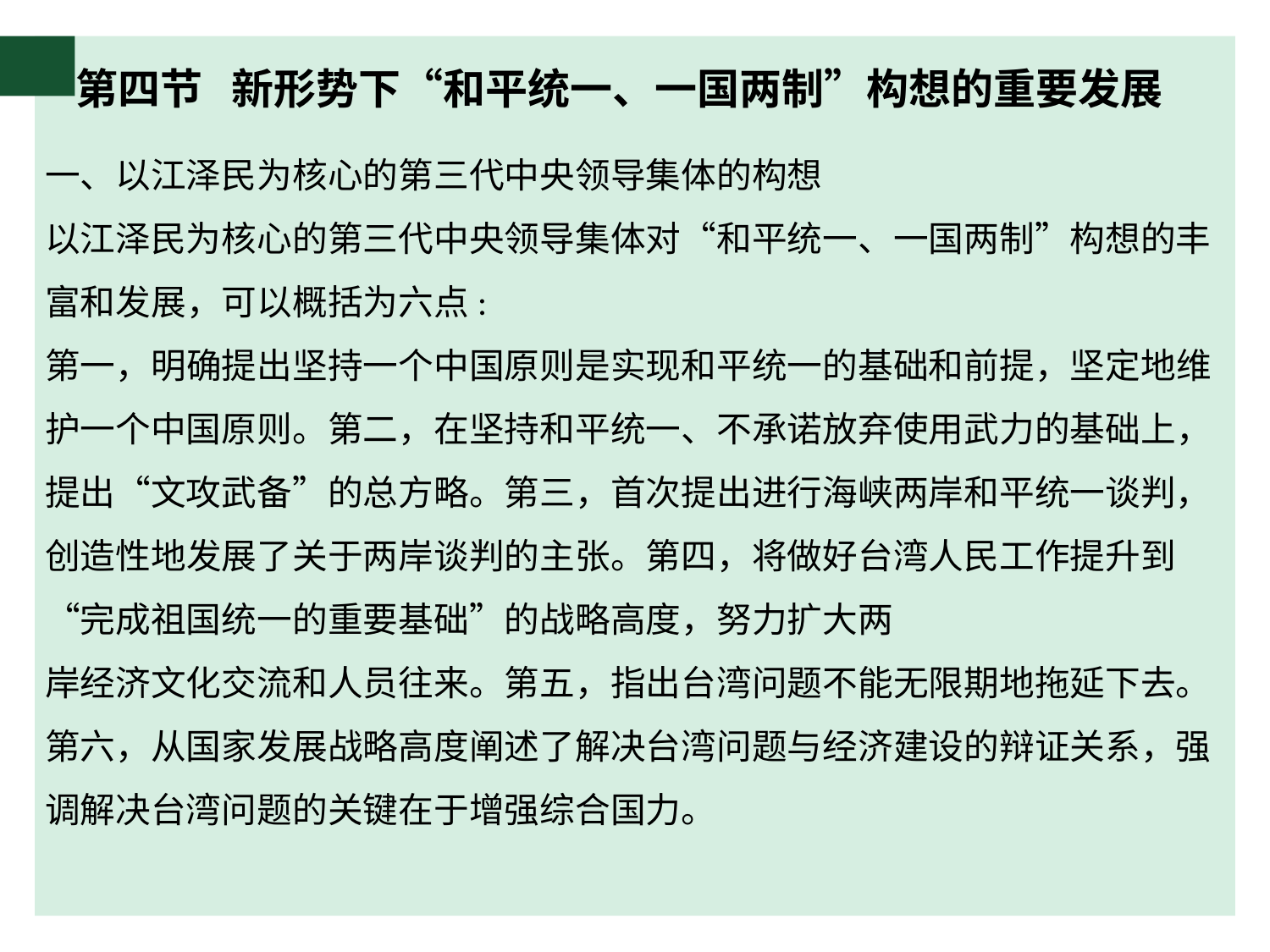

# 第四节   新形势下“和平统一、一国两制”构想的重要发展
一、以江泽民为核心的第三代中央领导集体的构想
以江泽民为核心的第三代中央领导集体对“和平统一、一国两制”构想的丰富和发展，可以概括为六点:
第一，明确提出坚持一个中国原则是实现和平统一的基础和前提，坚定地维护一个中国原则。第二，在坚持和平统一、不承诺放弃使用武力的基础上，提出“文攻武备”的总方略。第三，首次提出进行海峡两岸和平统一谈判，创造性地发展了关于两岸谈判的主张。第四，将做好台湾人民工作提升到“完成祖国统一的重要基础”的战略高度，努力扩大两
岸经济文化交流和人员往来。第五，指出台湾问题不能无限期地拖延下去。第六，从国家发展战略高度阐述了解决台湾问题与经济建设的辩证关系，强调解决台湾问题的关键在于增强综合国力。